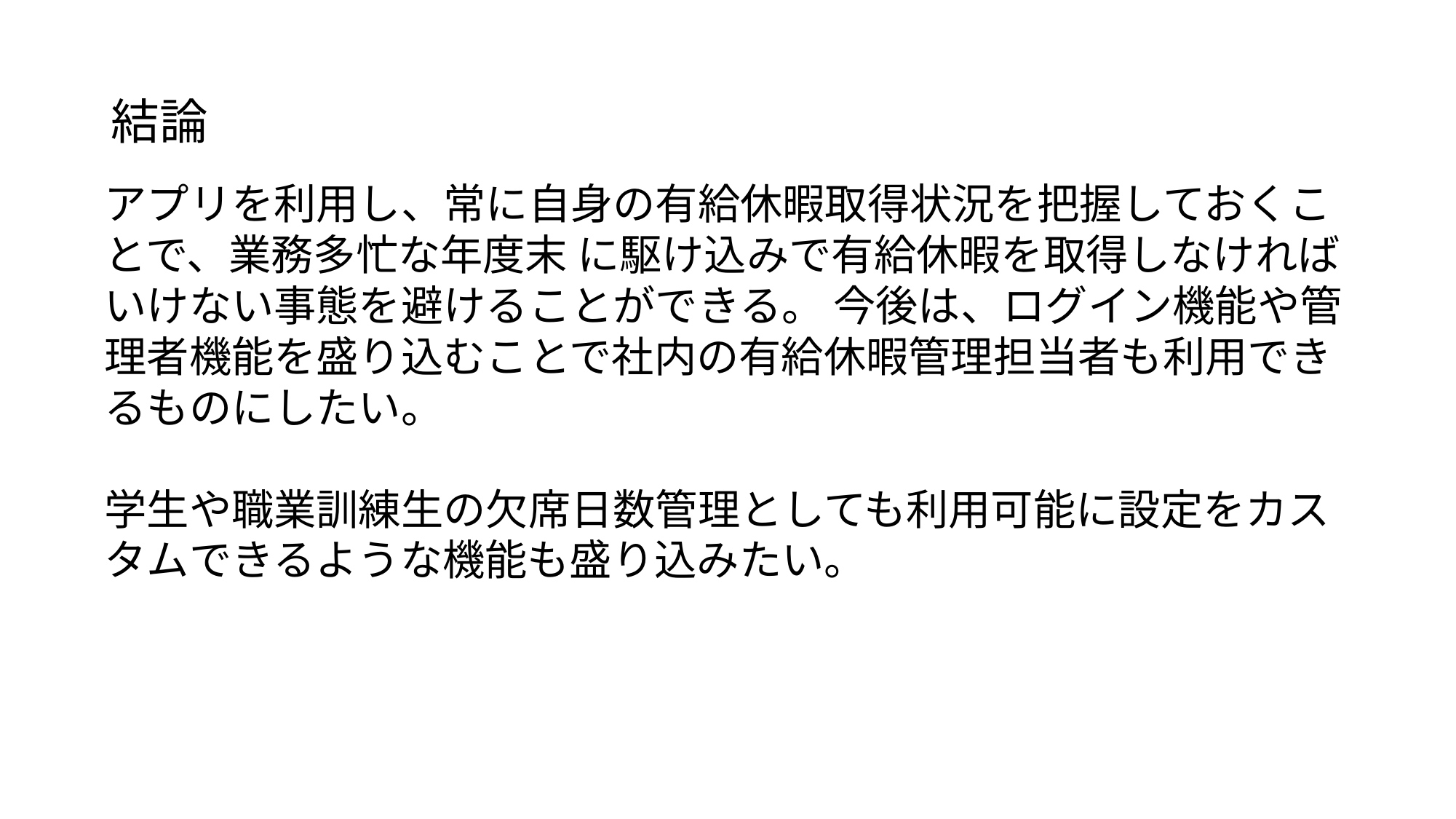

# 結論
アプリを利用し、常に自身の有給休暇取得状況を把握しておくことで、業務多忙な年度末 に駆け込みで有給休暇を取得しなければいけない事態を避けることができる。 今後は、ログイン機能や管理者機能を盛り込むことで社内の有給休暇管理担当者も利用できるものにしたい。

学生や職業訓練生の欠席日数管理としても利用可能に設定をカスタムできるような機能も盛り込みたい。